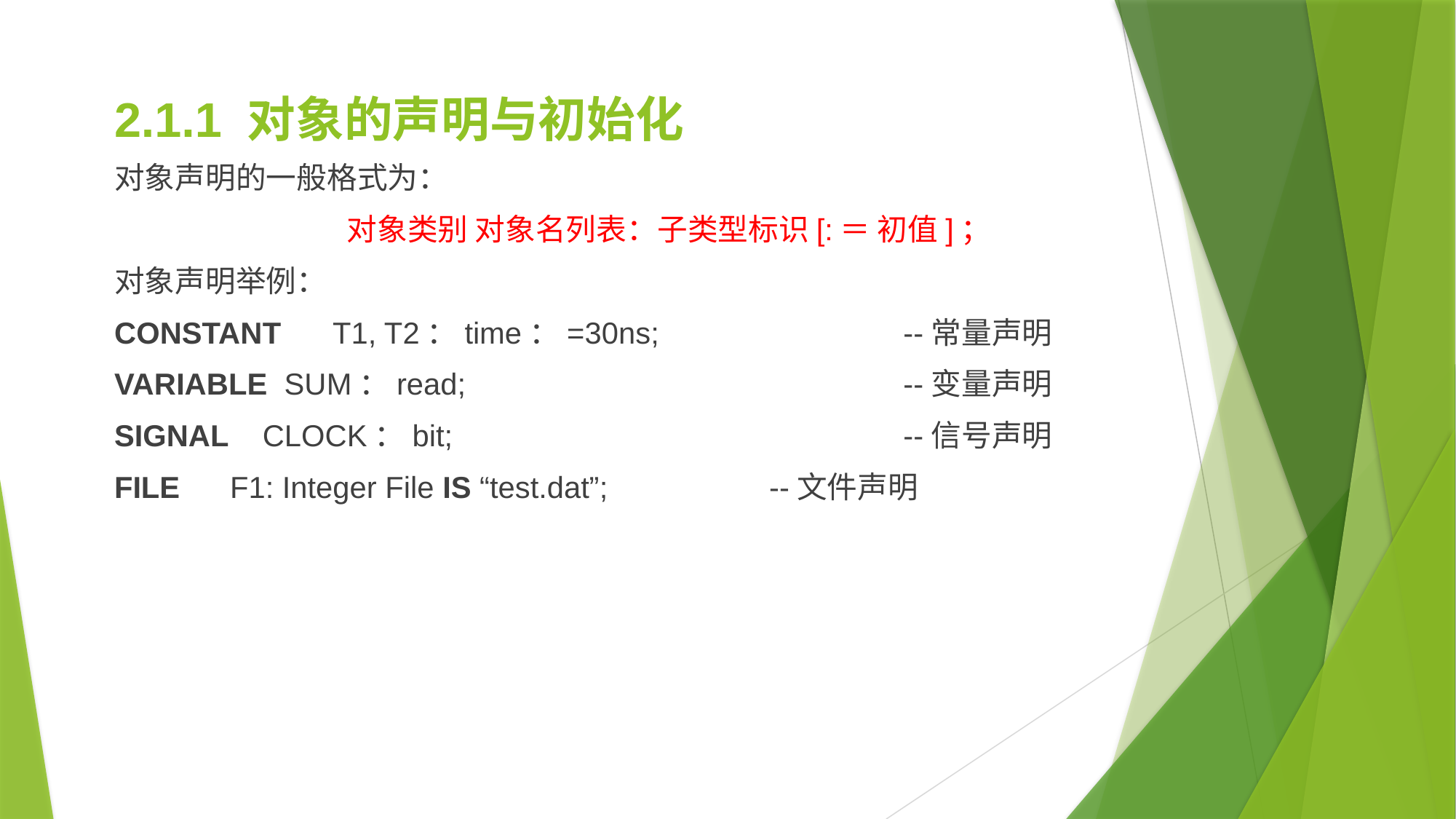

2.1.1 对象的声明与初始化

对象声明的一般格式为：
		 对象类别 对象名列表：子类型标识[:＝ 初值]；
对象声明举例：
CONSTANT 	T1, T2：time：=30ns;       		   --常量声明
VARIABLE  SUM：read;	    	         		   --变量声明
SIGNAL    CLOCK：bit;	  	            		   --信号声明
FILE      F1: Integer File IS “test.dat”;	 	--文件声明